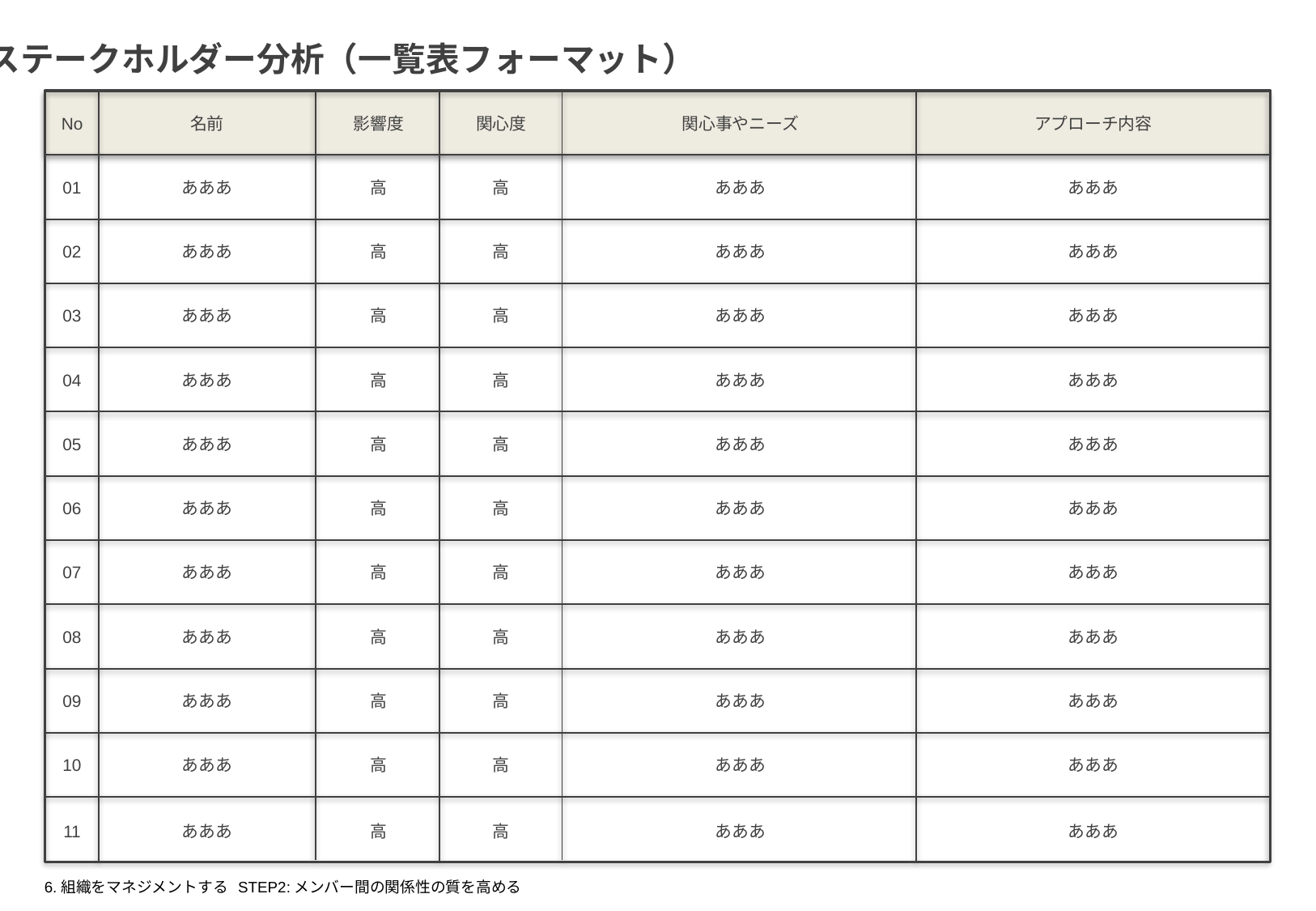

63_ステークホルダー分析（一覧表フォーマット）

No
名前
影響度
関心度
関心事やニーズ
アプローチ内容
01
あああ
高
高
あああ
あああ
02
あああ
高
高
あああ
あああ
03
あああ
高
高
あああ
あああ
04
あああ
高
高
あああ
あああ
05
あああ
高
高
あああ
あああ
06
あああ
高
高
あああ
あああ
07
あああ
高
高
あああ
あああ
08
あああ
高
高
あああ
あああ
09
あああ
高
高
あああ
あああ
10
あああ
高
高
あああ
あああ
11
あああ
高
高
あああ
あああ
6.組織をマネジメントする
STEP2:メンバー間の関係性の質を高める